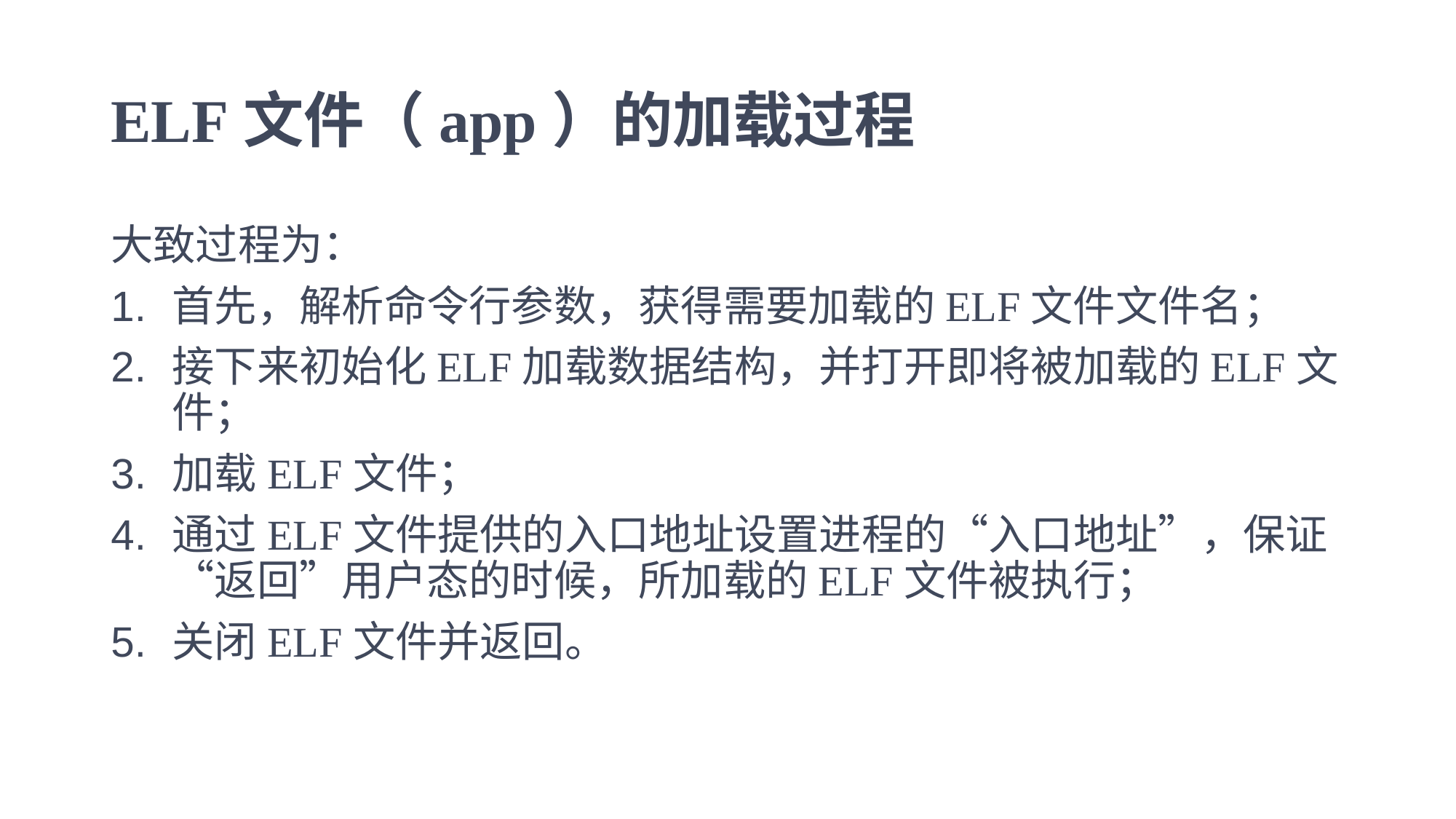

# ELF文件（app）的加载过程
大致过程为：
首先，解析命令行参数，获得需要加载的ELF文件文件名；
接下来初始化ELF加载数据结构，并打开即将被加载的ELF文件；
加载ELF文件；
通过ELF文件提供的入口地址设置进程的“入口地址”，保证“返回”用户态的时候，所加载的ELF文件被执行；
关闭ELF文件并返回。